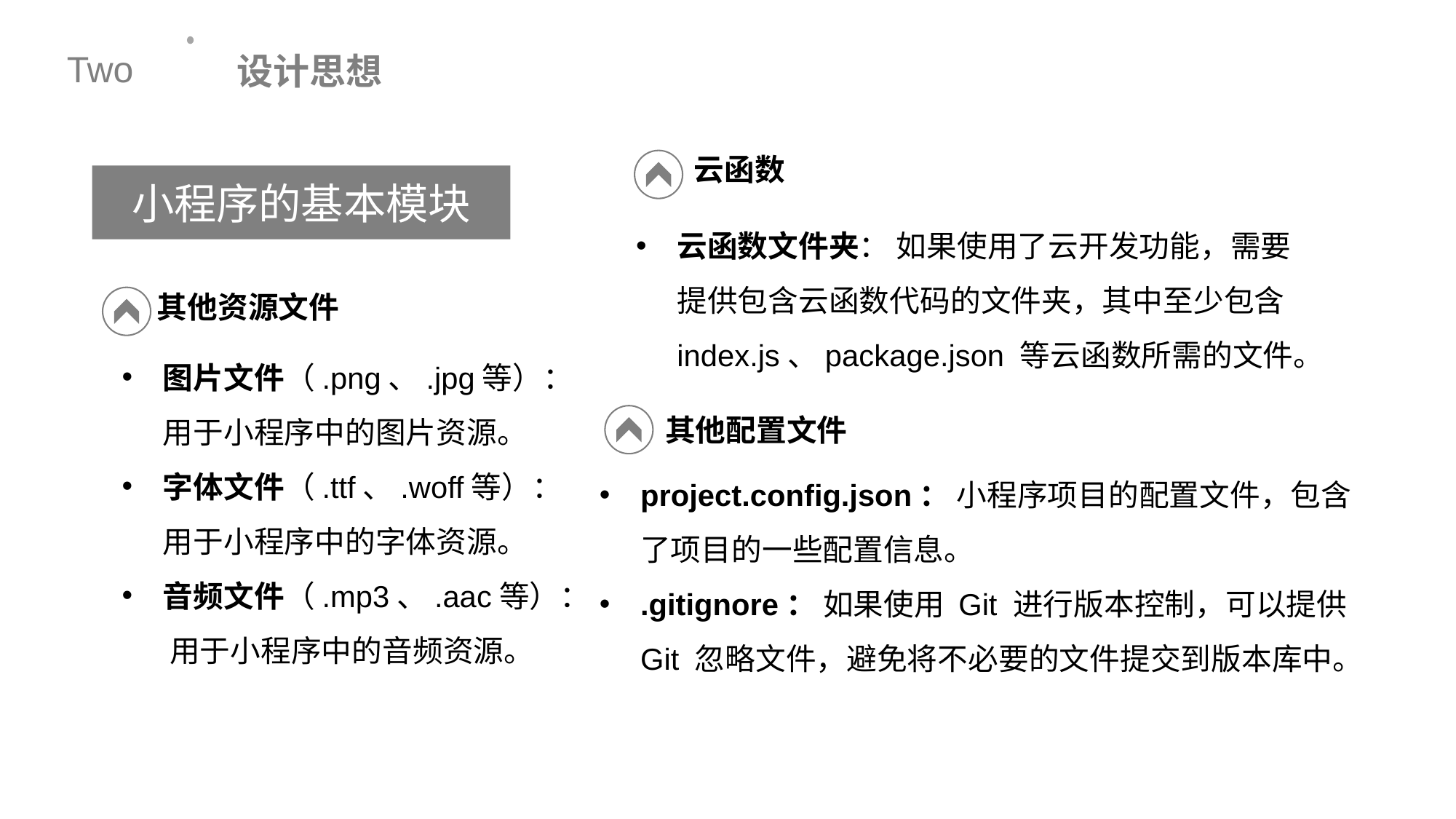

设计思想

Two
云函数

小程序的基本模块
云函数文件夹： 如果使用了云开发功能，需要提供包含云函数代码的文件夹，其中至少包含 index.js、package.json 等云函数所需的文件。
其他资源文件

图片文件（.png、.jpg等）： 用于小程序中的图片资源。
字体文件（.ttf、.woff等）： 用于小程序中的字体资源。
音频文件（.mp3、.aac等）： 用于小程序中的音频资源。

其他配置文件
project.config.json： 小程序项目的配置文件，包含了项目的一些配置信息。
.gitignore： 如果使用 Git 进行版本控制，可以提供 Git 忽略文件，避免将不必要的文件提交到版本库中。